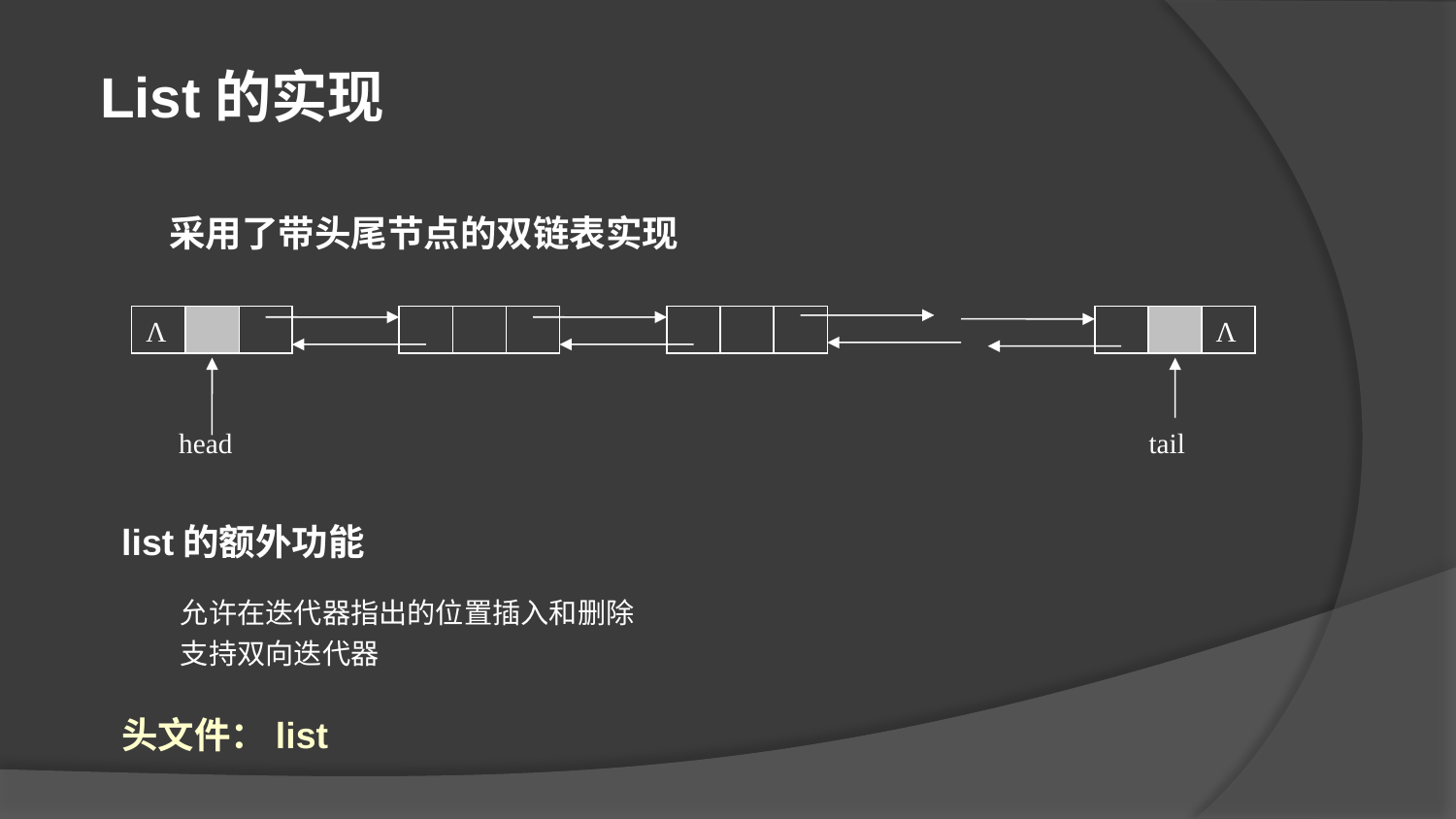

List的实现
采用了带头尾节点的双链表实现
Λ

Λ

   head
    tail
list的额外功能
允许在迭代器指出的位置插入和删除
支持双向迭代器
头文件：list